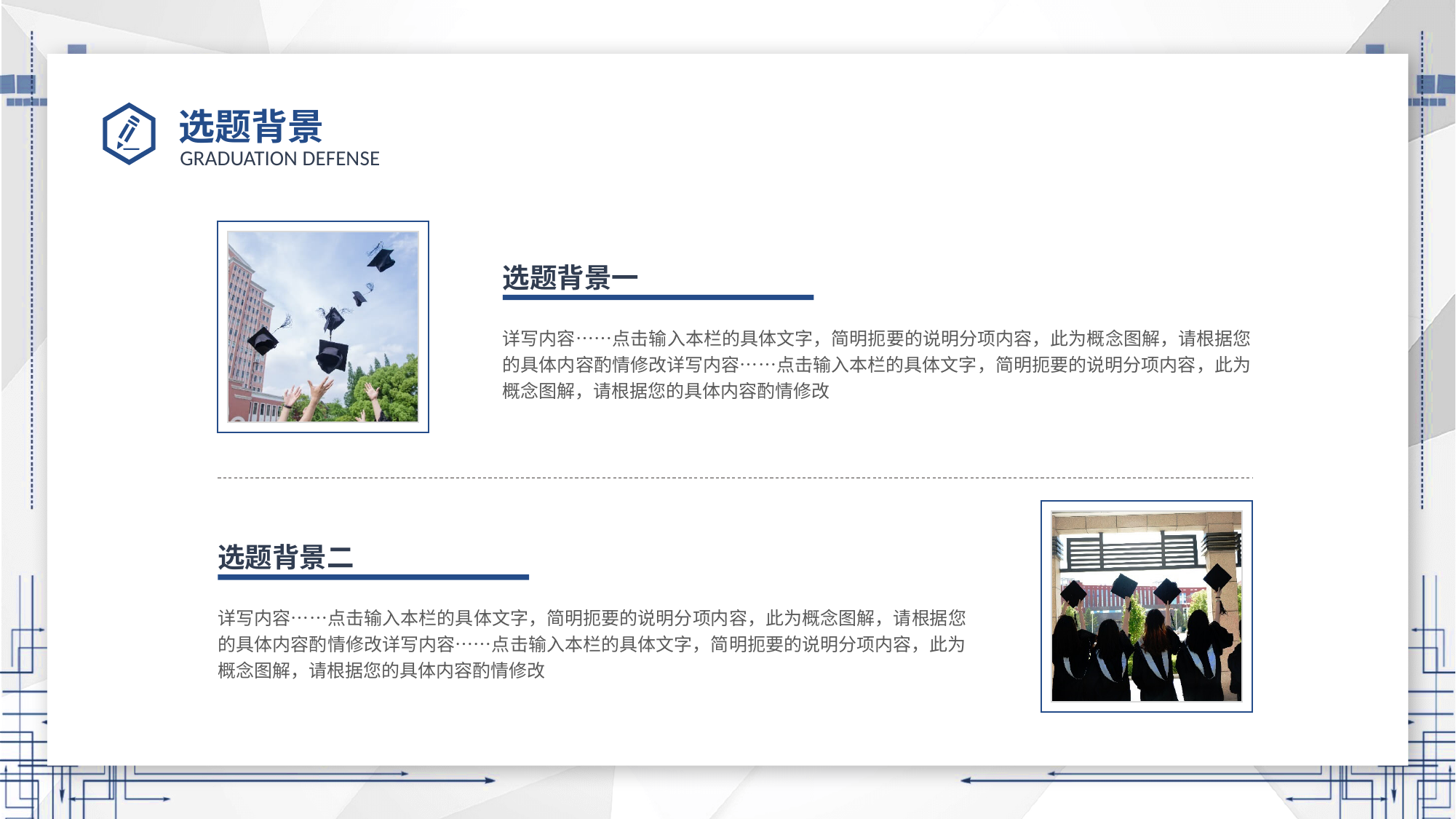

# 选题背景

选题背景一

详写内容……点击输入本栏的具体文字，简明扼要的说明分项内容，此为概念图解，请根据您的具体内容酌情修改详写内容……点击输入本栏的具体文字，简明扼要的说明分项内容，此为概念图解，请根据您的具体内容酌情修改

选题背景二

详写内容……点击输入本栏的具体文字，简明扼要的说明分项内容，此为概念图解，请根据您的具体内容酌情修改详写内容……点击输入本栏的具体文字，简明扼要的说明分项内容，此为概念图解，请根据您的具体内容酌情修改